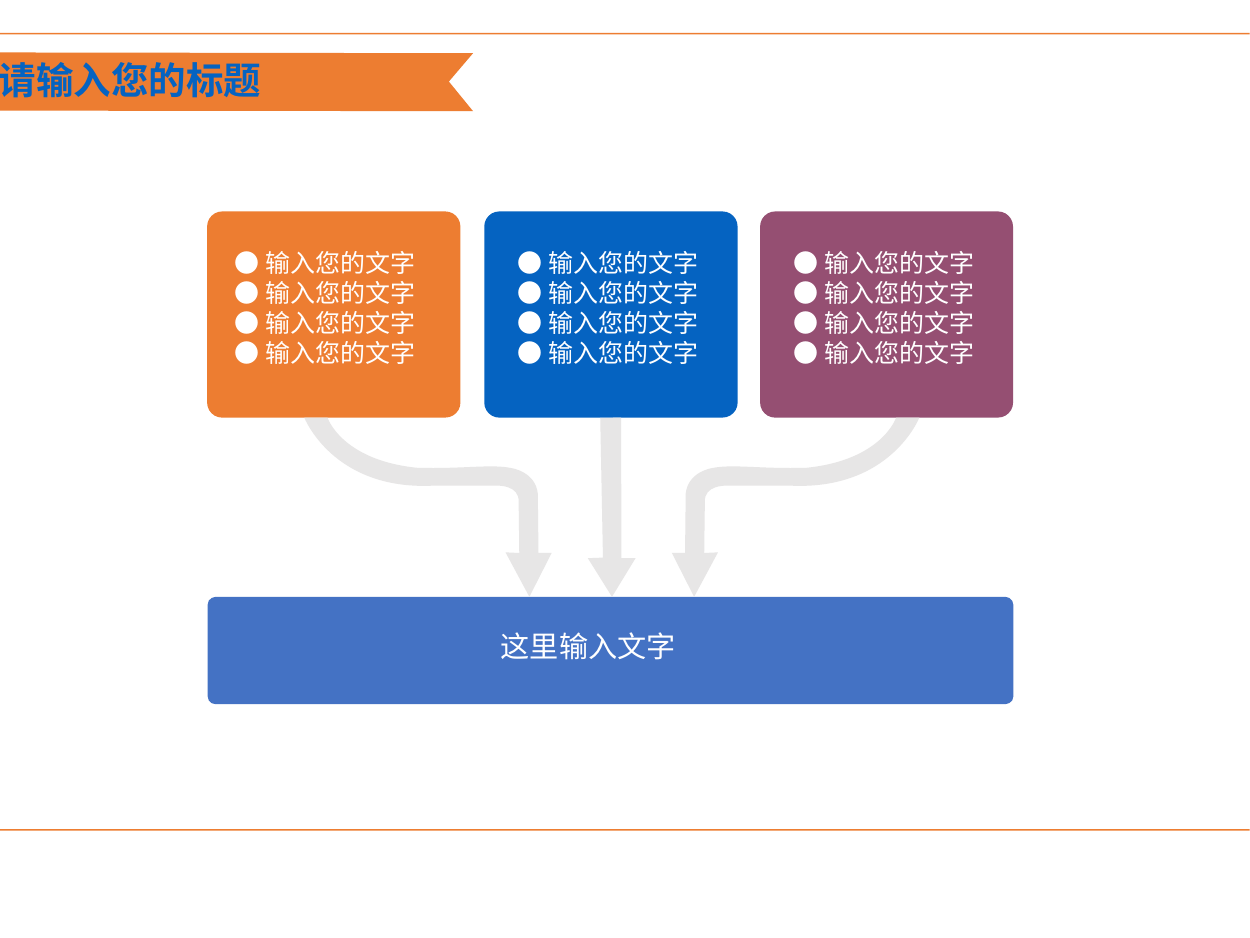

请输入您的标题

●输入您的文字
●输入您的文字
●输入您的文字
●输入您的文字

●输入您的文字
●输入您的文字
●输入您的文字
●输入您的文字

●输入您的文字
●输入您的文字
●输入您的文字
●输入您的文字

这里输入文字